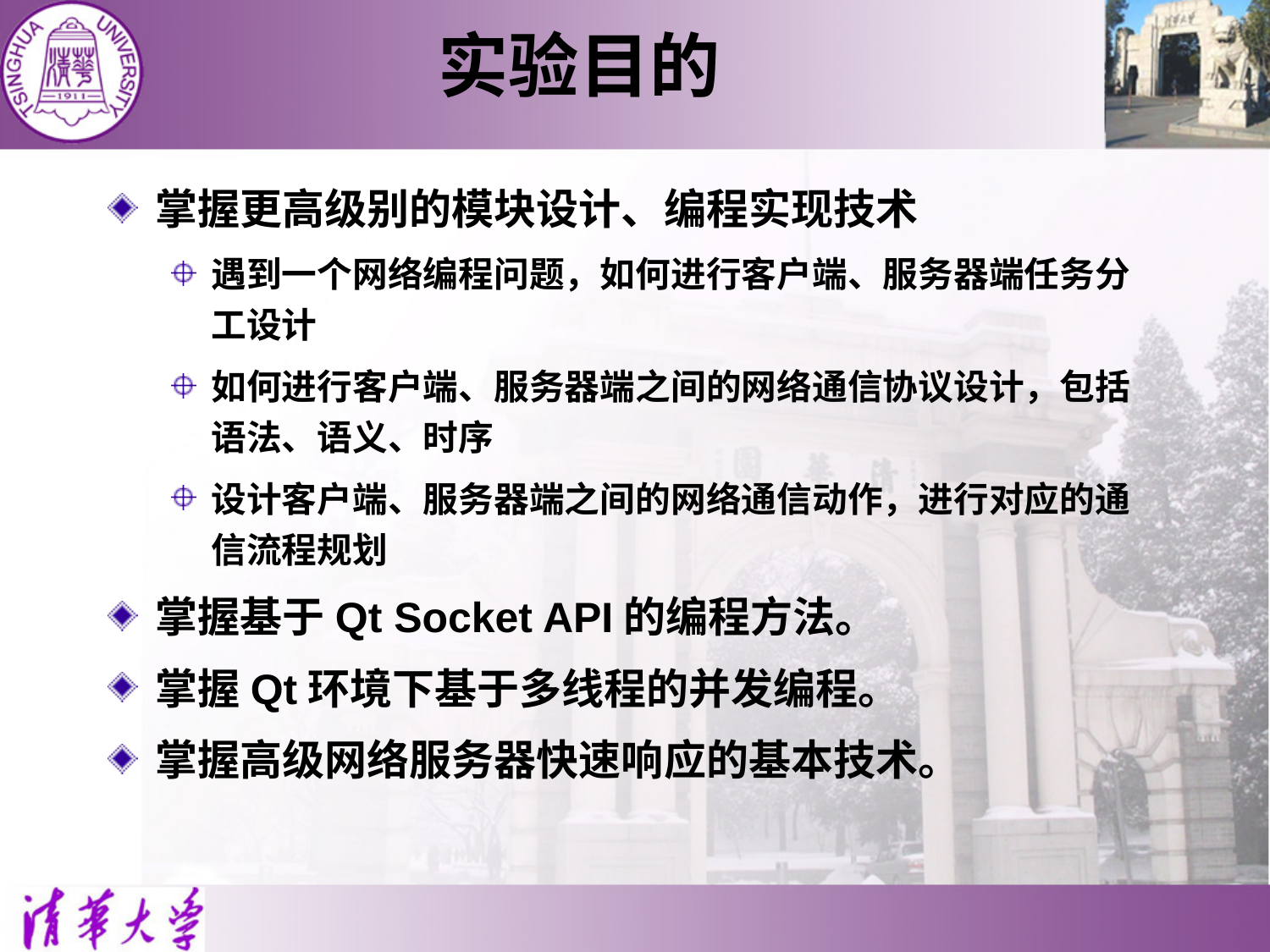

# 实验目的
掌握更高级别的模块设计、编程实现技术
遇到一个网络编程问题，如何进行客户端、服务器端任务分工设计
如何进行客户端、服务器端之间的网络通信协议设计，包括语法、语义、时序
设计客户端、服务器端之间的网络通信动作，进行对应的通信流程规划
掌握基于Qt Socket API的编程方法。
掌握Qt环境下基于多线程的并发编程。
掌握高级网络服务器快速响应的基本技术。